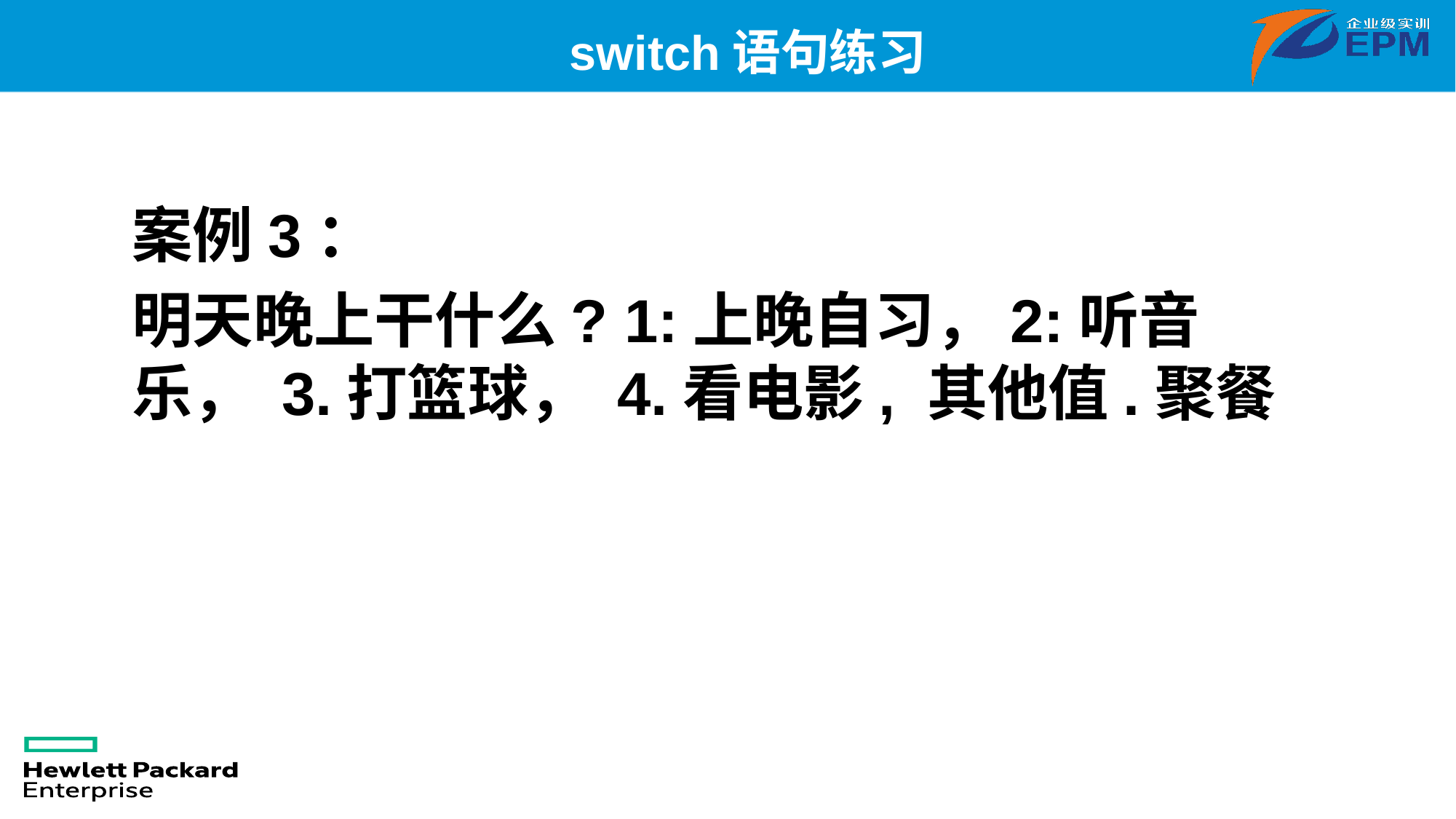

# switch语句练习
案例3：
明天晚上干什么? 1:上晚自习，2:听音乐， 3.打篮球， 4.看电影, 其他值.聚餐